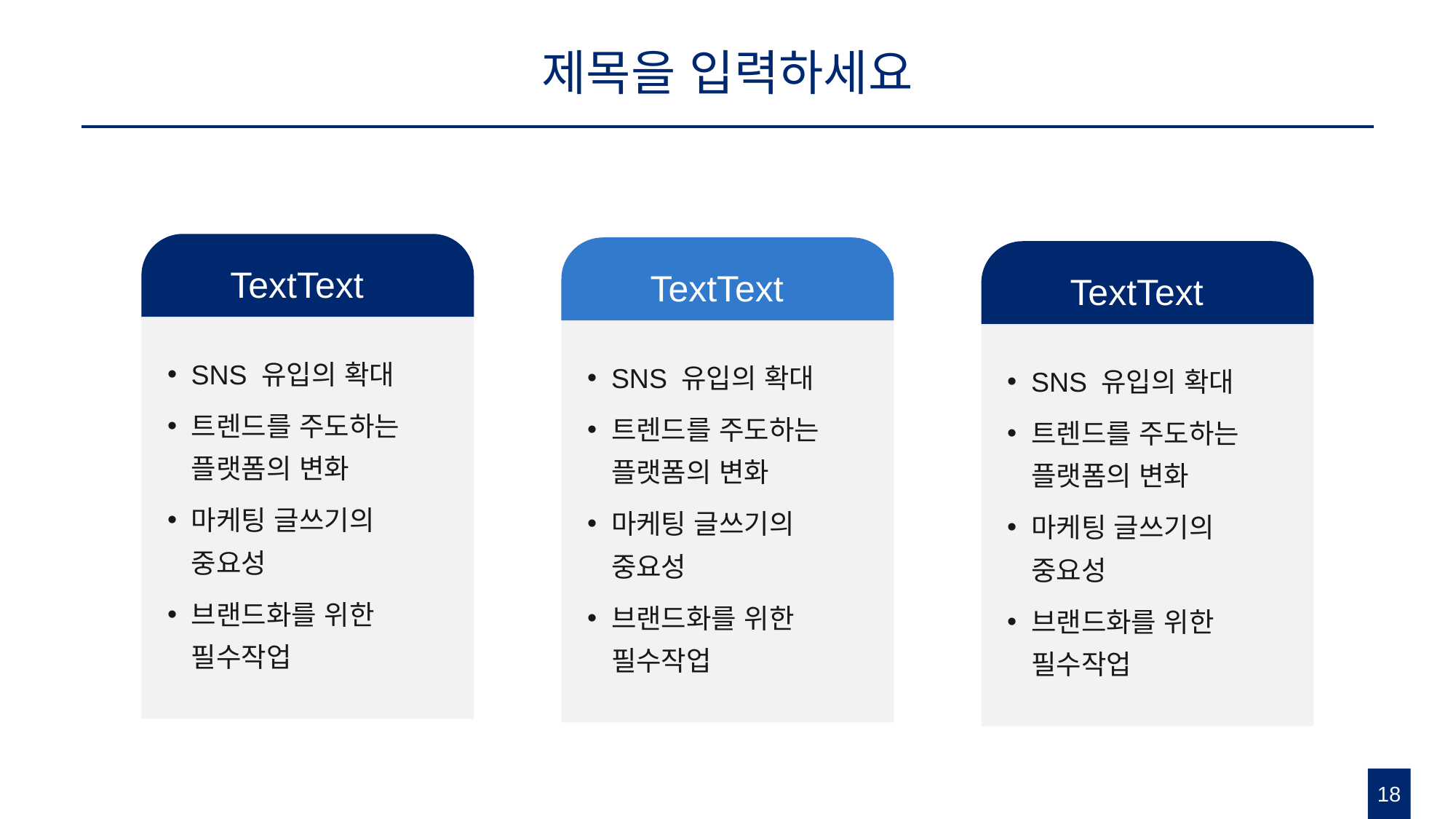

# 제목을 입력하세요

TextText

SNS 유입의 확대
트렌드를 주도하는 플랫폼의 변화
마케팅 글쓰기의 중요성
브랜드화를 위한 필수작업

TextText

SNS 유입의 확대
트렌드를 주도하는 플랫폼의 변화
마케팅 글쓰기의 중요성
브랜드화를 위한 필수작업

TextText

SNS 유입의 확대
트렌드를 주도하는 플랫폼의 변화
마케팅 글쓰기의 중요성
브랜드화를 위한 필수작업